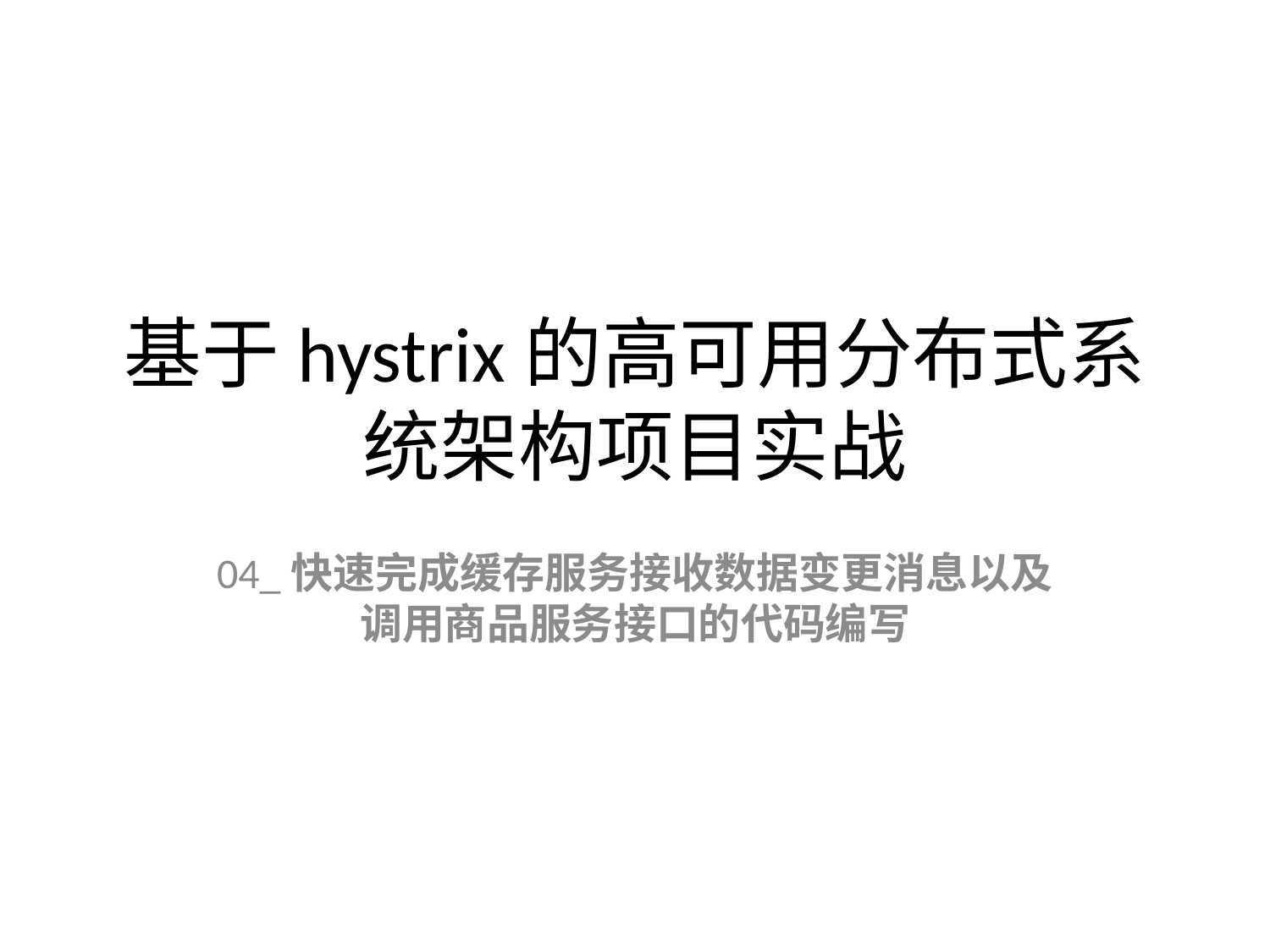

# 基于hystrix的高可用分布式系统架构项目实战
04_快速完成缓存服务接收数据变更消息以及调用商品服务接口的代码编写